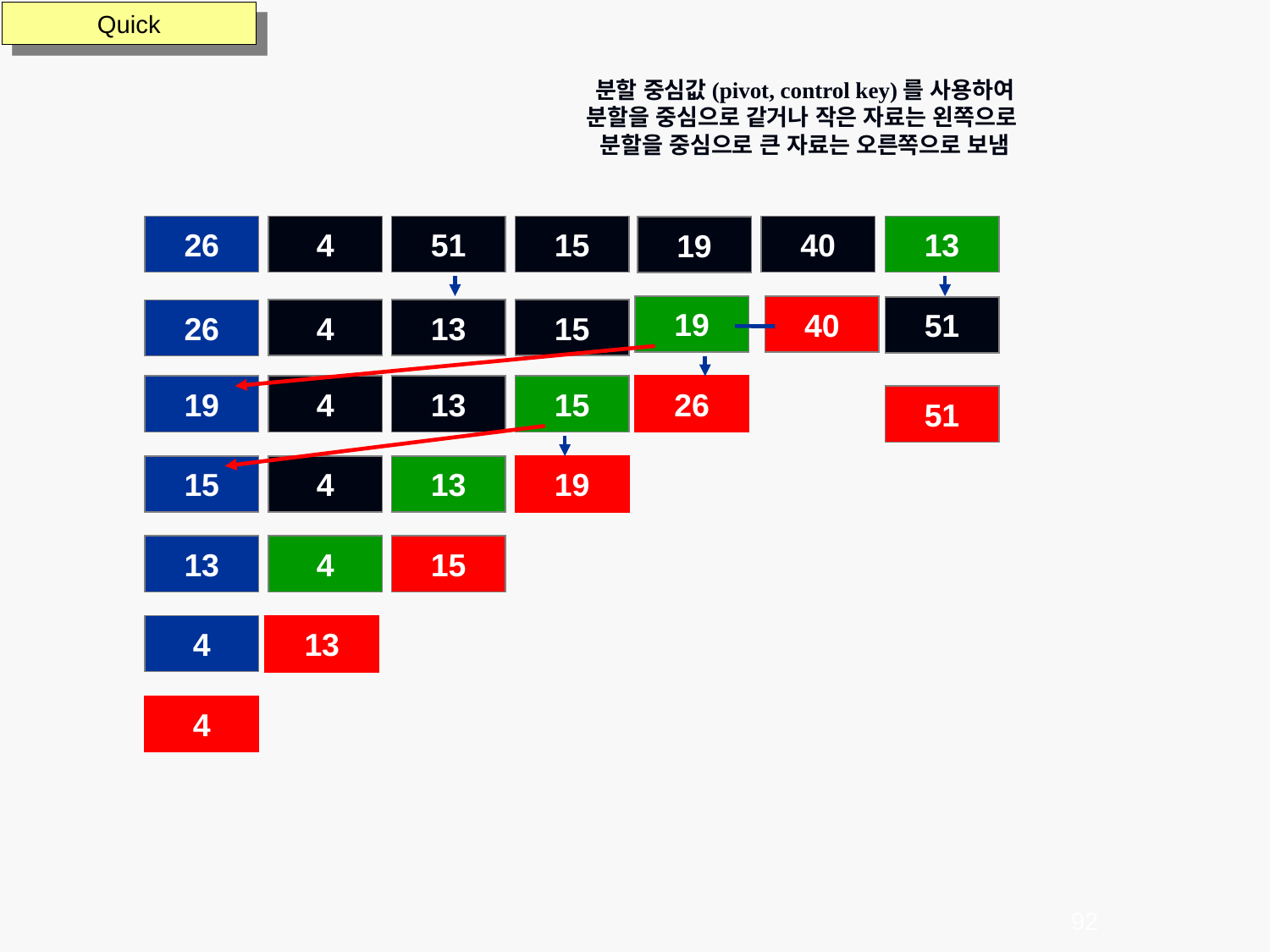

Quick
분할 중심값(pivot, control key)를 사용하여
분할을 중심으로 같거나 작은 자료는 왼쪽으로
분할을 중심으로 큰 자료는 오른쪽으로 보냄

26
4
51
15
40
13
19

19
40
51
4
13
15
26

19
4
13
15
26
51

15
4
13
19
13
4
15
4
13
4
92